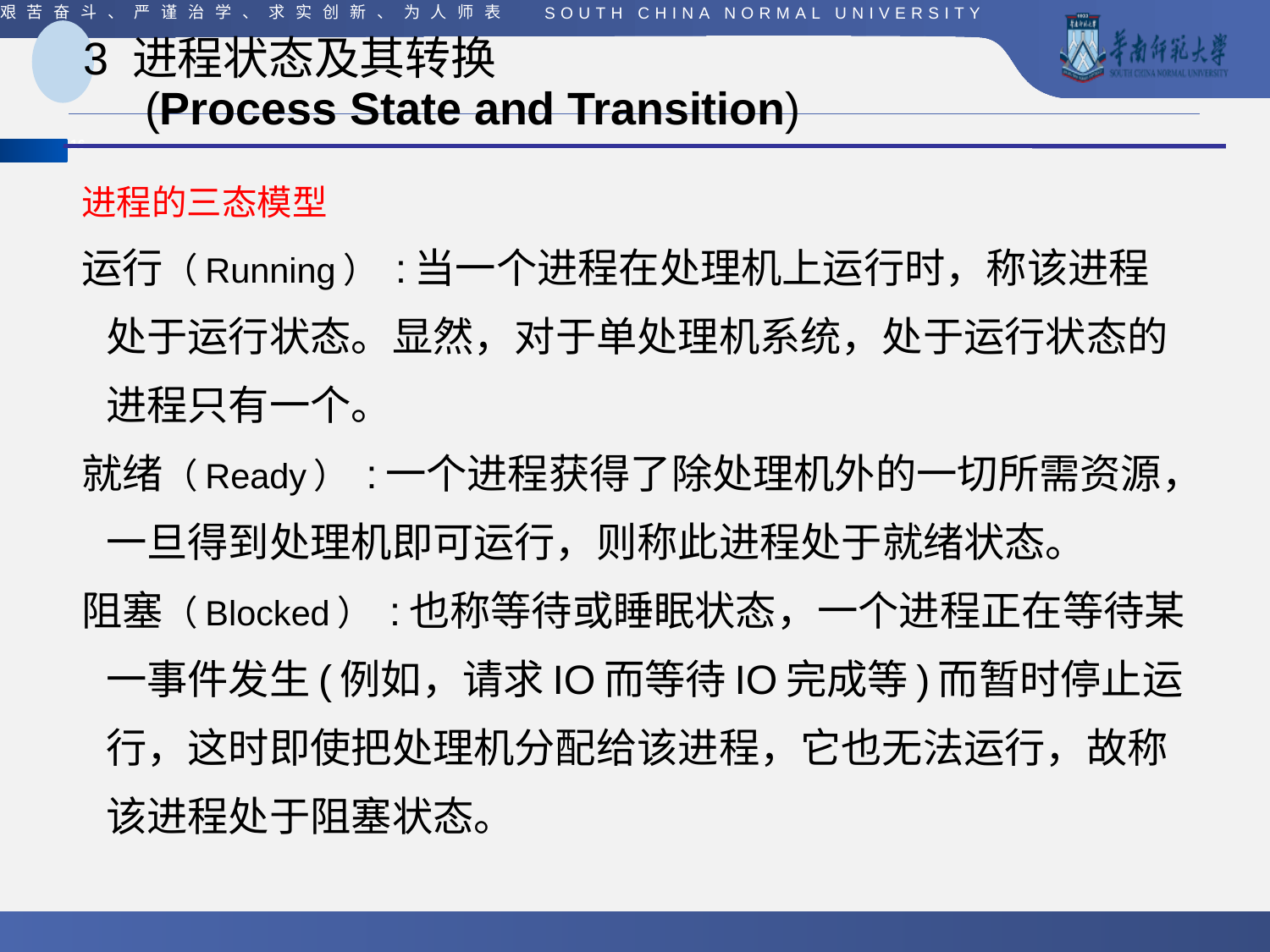

# 3 进程状态及其转换 (Process State and Transition)
进程的三态模型
运行（Running） :当一个进程在处理机上运行时，称该进程处于运行状态。显然，对于单处理机系统，处于运行状态的进程只有一个。
就绪（Ready） :一个进程获得了除处理机外的一切所需资源，一旦得到处理机即可运行，则称此进程处于就绪状态。
阻塞（Blocked） :也称等待或睡眠状态，一个进程正在等待某一事件发生(例如，请求IO而等待IO完成等)而暂时停止运行，这时即使把处理机分配给该进程，它也无法运行，故称该进程处于阻塞状态。

16